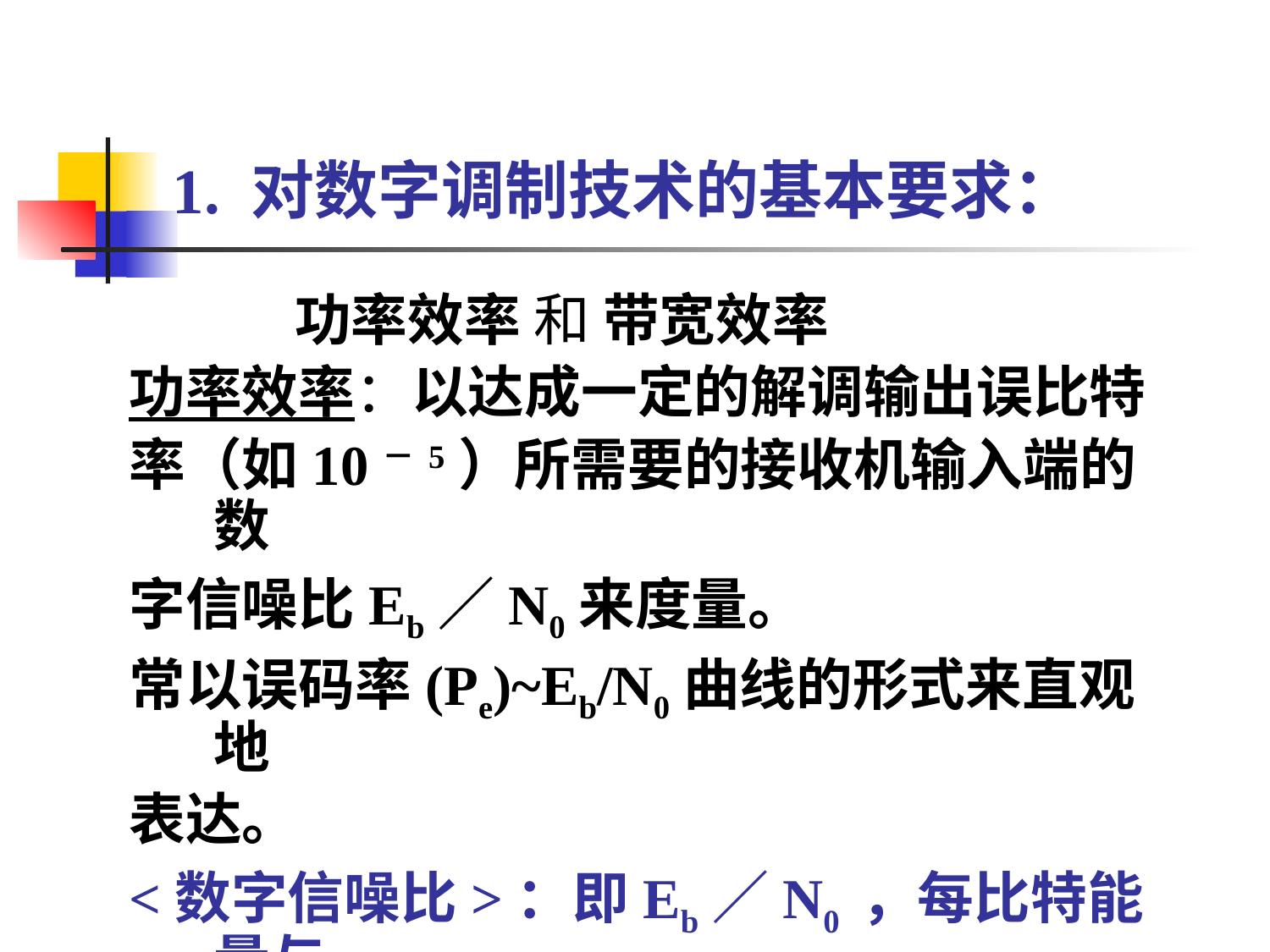

# 1. 对数字调制技术的基本要求：
            功率效率 和 带宽效率
功率效率：以达成一定的解调输出误比特
率（如10－5）所需要的接收机输入端的数
字信噪比Eb／N0来度量。
常以误码率(Pe)~Eb/N0曲线的形式来直观地
表达。
<数字信噪比>：即Eb／N0 ，每比特能量与
噪声功率谱密度之比。